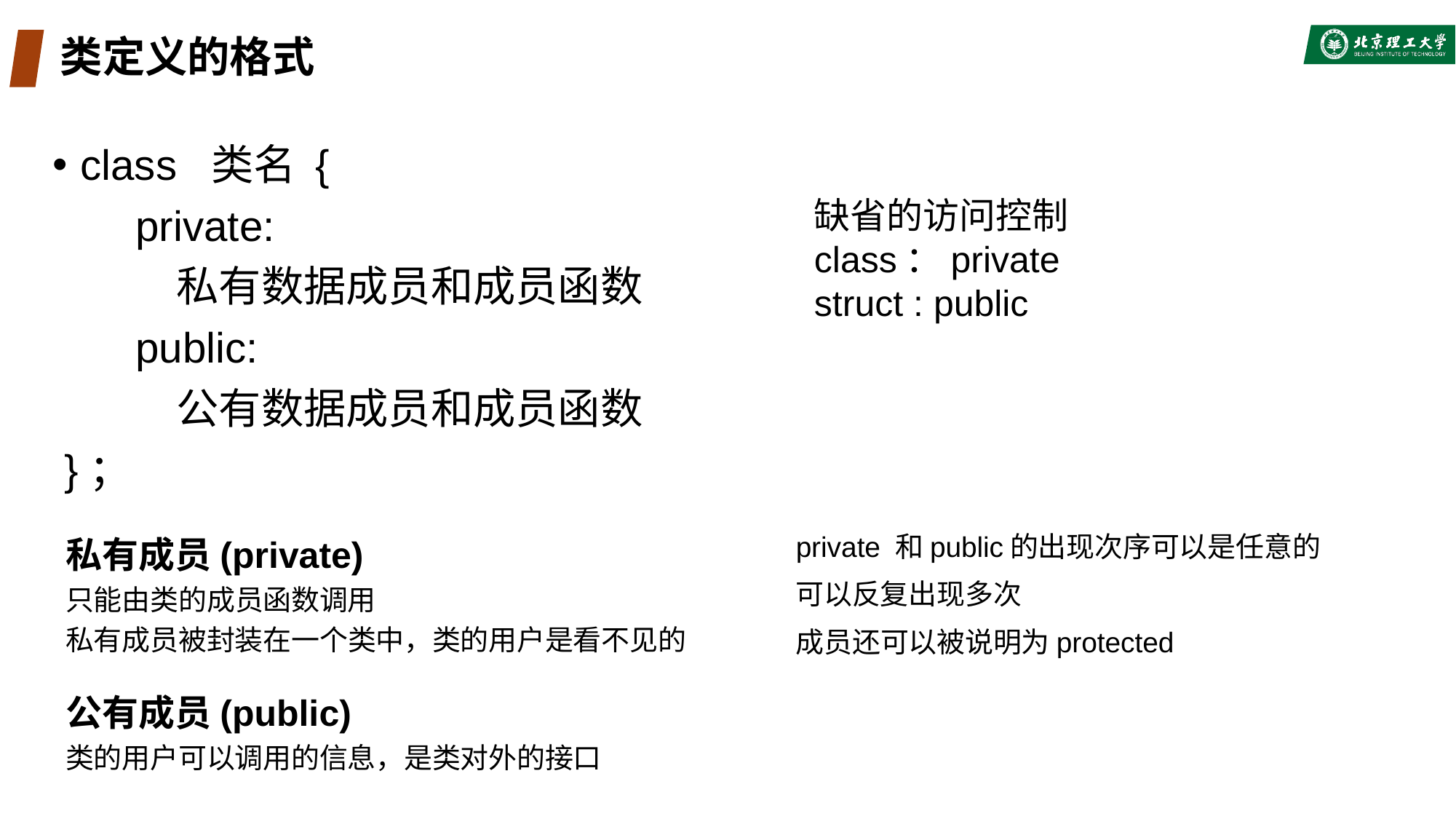

# 类定义的格式
class  类名 {
       private:
            私有数据成员和成员函数
       public:
            公有数据成员和成员函数
 }；

缺省的访问控制
class：private
struct : public
private 和public的出现次序可以是任意的
可以反复出现多次
成员还可以被说明为protected
私有成员(private)
只能由类的成员函数调用
私有成员被封装在一个类中，类的用户是看不见的
公有成员(public)
类的用户可以调用的信息，是类对外的接口